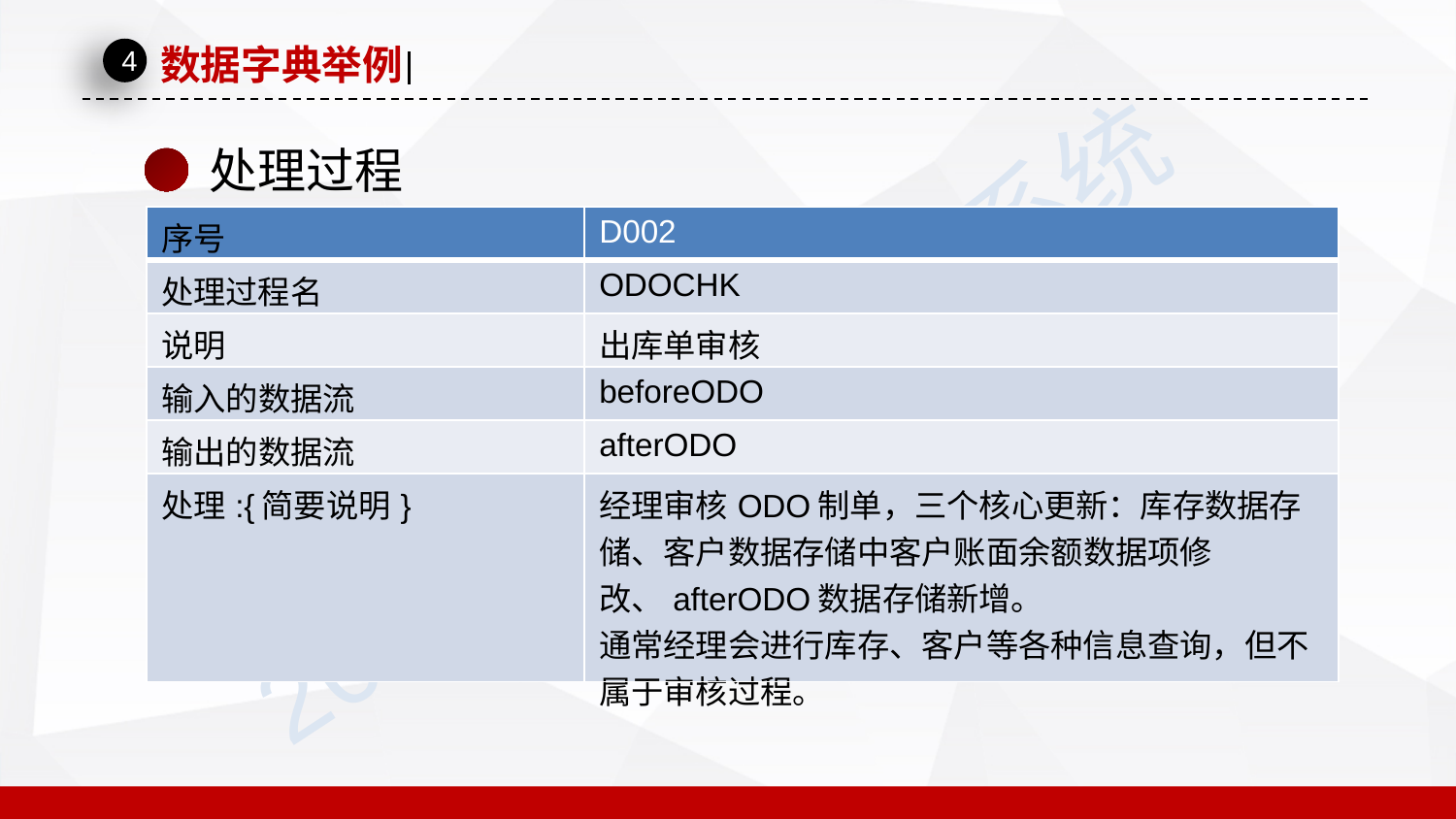

数据字典举例
4

处理过程

| 序号 | D002 |
| --- | --- |
| 处理过程名 | ODOCHK |
| 说明 | 出库单审核 |
| 输入的数据流 | beforeODO |
| 输出的数据流 | afterODO |
| 处理:{简要说明} | 经理审核ODO制单，三个核心更新：库存数据存储、客户数据存储中客户账面余额数据项修改、afterODO数据存储新增。 通常经理会进行库存、客户等各种信息查询，但不属于审核过程。 |